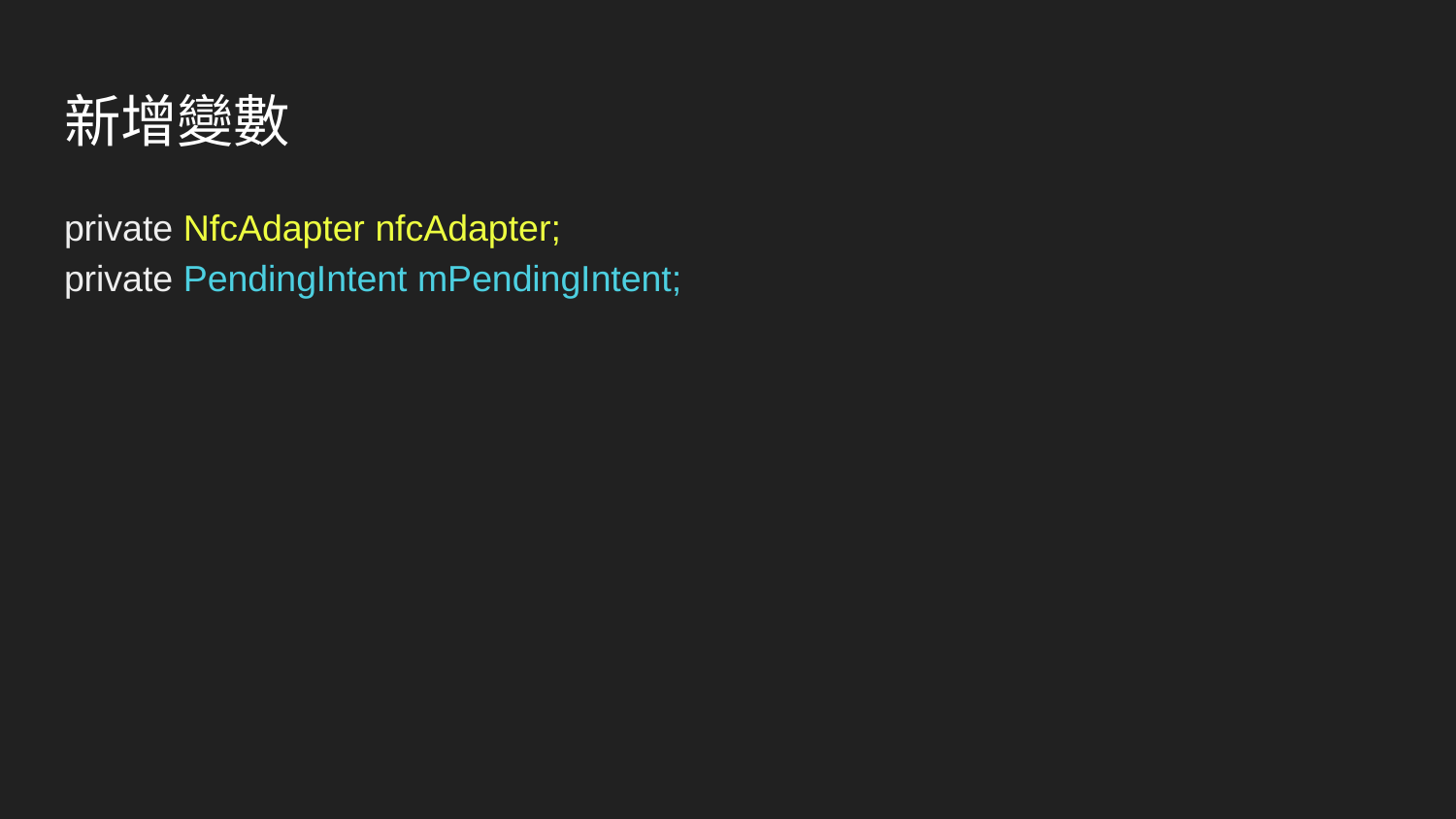

# 新增變數
private NfcAdapter nfcAdapter;
private PendingIntent mPendingIntent;